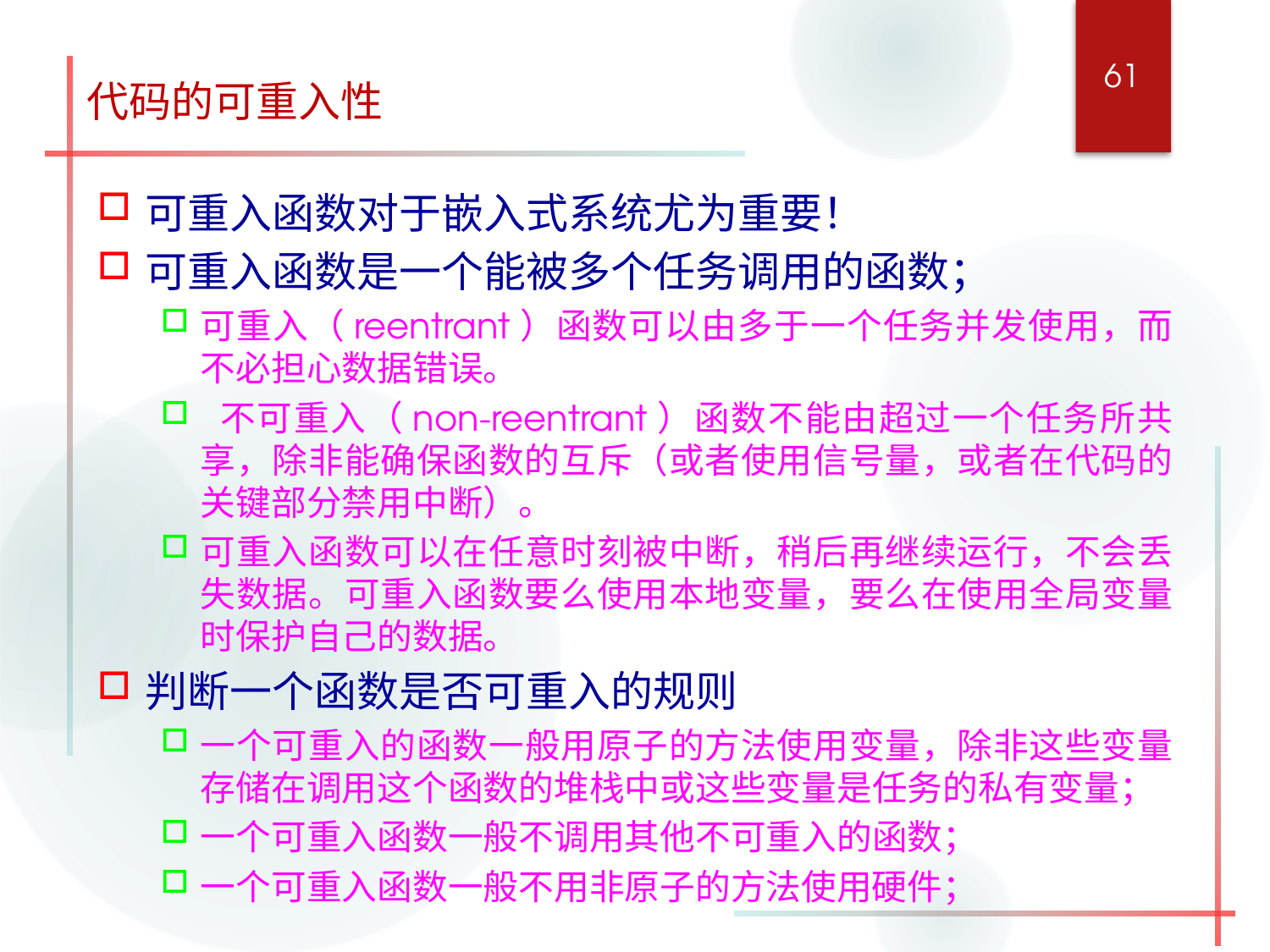

61
代码的可重入性
可重入函数对于嵌入式系统尤为重要！
可重入函数是一个能被多个任务调用的函数；
可重入（reentrant）函数可以由多于一个任务并发使用，而不必担心数据错误。
 不可重入（non-reentrant）函数不能由超过一个任务所共享，除非能确保函数的互斥（或者使用信号量，或者在代码的关键部分禁用中断）。
可重入函数可以在任意时刻被中断，稍后再继续运行，不会丢失数据。可重入函数要么使用本地变量，要么在使用全局变量时保护自己的数据。
判断一个函数是否可重入的规则
一个可重入的函数一般用原子的方法使用变量，除非这些变量存储在调用这个函数的堆栈中或这些变量是任务的私有变量；
一个可重入函数一般不调用其他不可重入的函数；
一个可重入函数一般不用非原子的方法使用硬件；